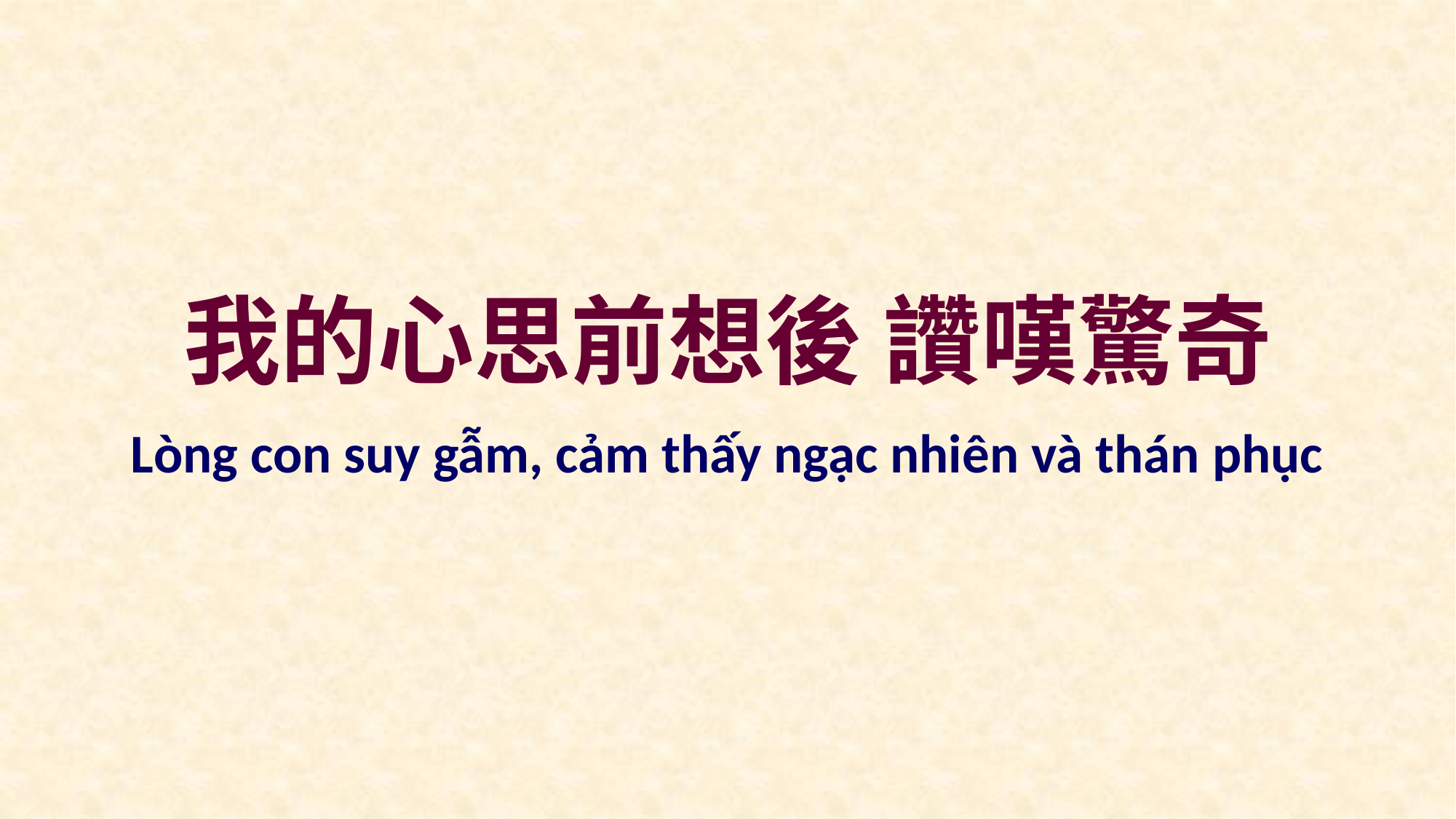

我的心思前想後 讚嘆驚奇
Lòng con suy gẫm, cảm thấy ngạc nhiên và thán phục